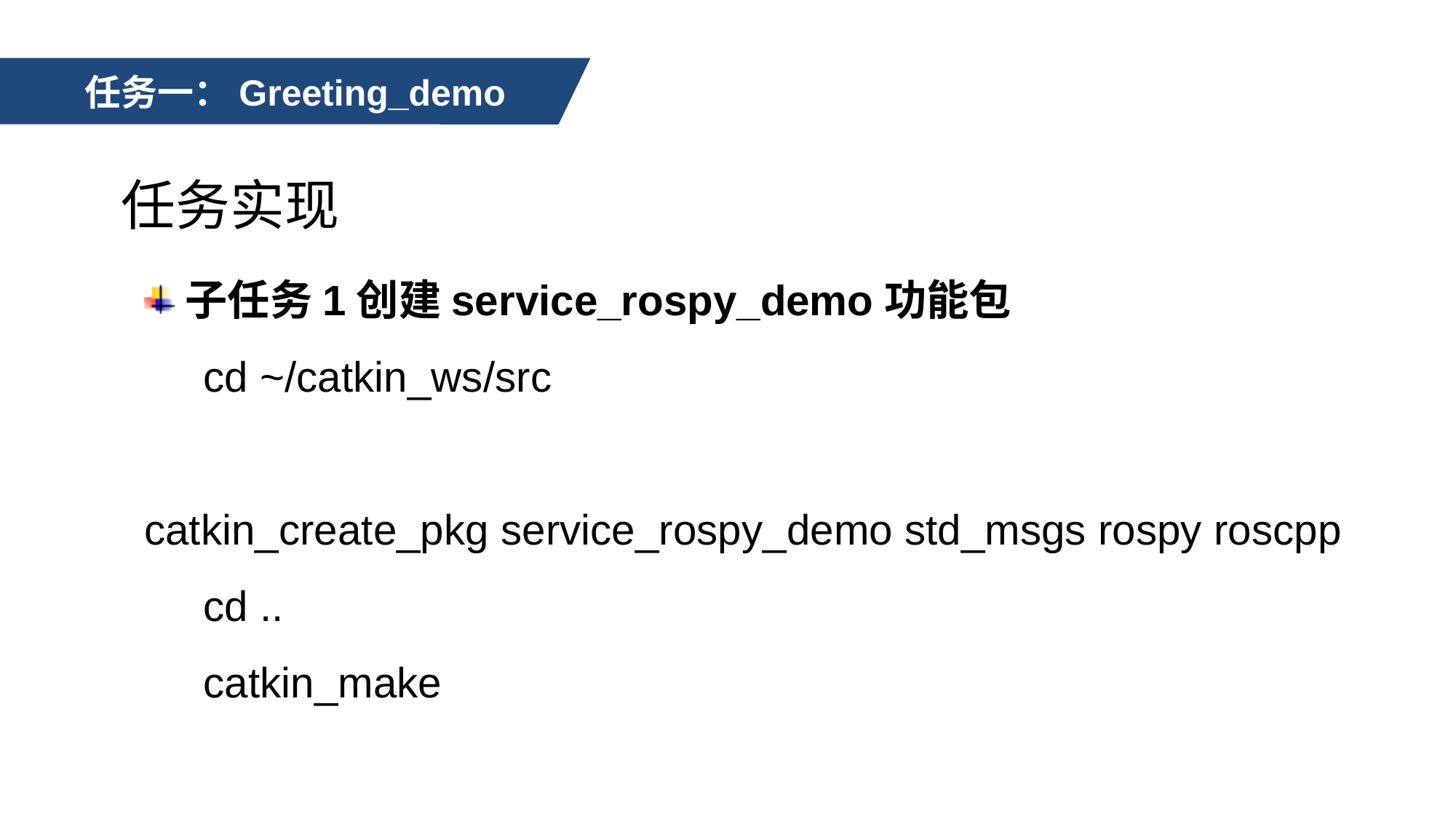

任务一：Greeting_demo
任务实现
子任务1创建service_rospy_demo功能包
     cd ~/catkin_ws/src
     catkin_create_pkg service_rospy_demo std_msgs rospy roscpp
     cd ..
     catkin_make